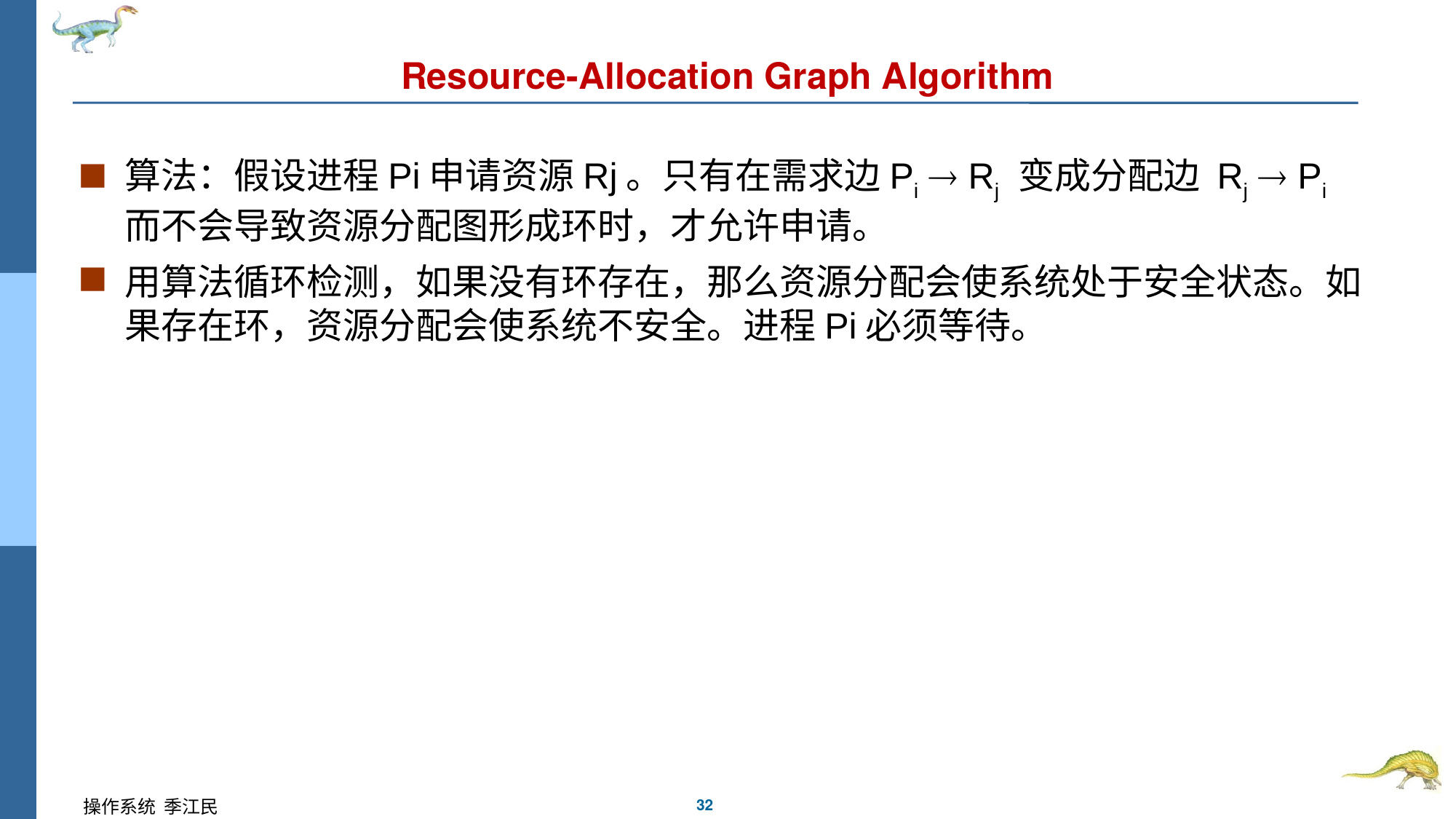

# Resource-Allocation Graph Algorithm
算法：假设进程Pi申请资源Rj。只有在需求边Pi → Rj 变成分配边 Rj → Pi 而不会导致资源分配图形成环时，才允许申请。
用算法循环检测，如果没有环存在，那么资源分配会使系统处于安全状态。如果存在环，资源分配会使系统不安全。进程Pi必须等待。